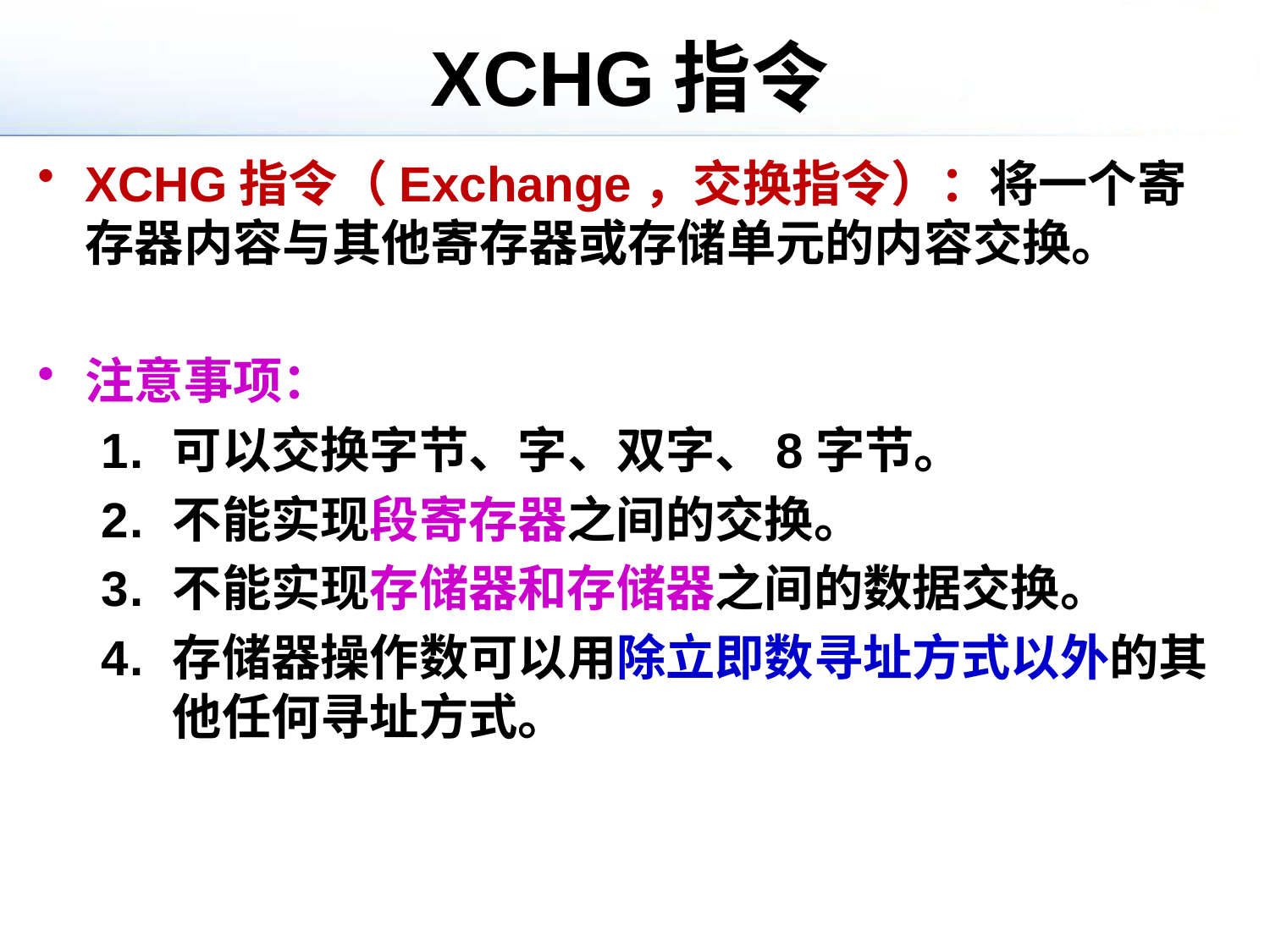

# XCHG指令
XCHG指令（Exchange，交换指令）：将一个寄存器内容与其他寄存器或存储单元的内容交换。

注意事项：
可以交换字节、字、双字、8字节。
不能实现段寄存器之间的交换。
不能实现存储器和存储器之间的数据交换。
存储器操作数可以用除立即数寻址方式以外的其他任何寻址方式。